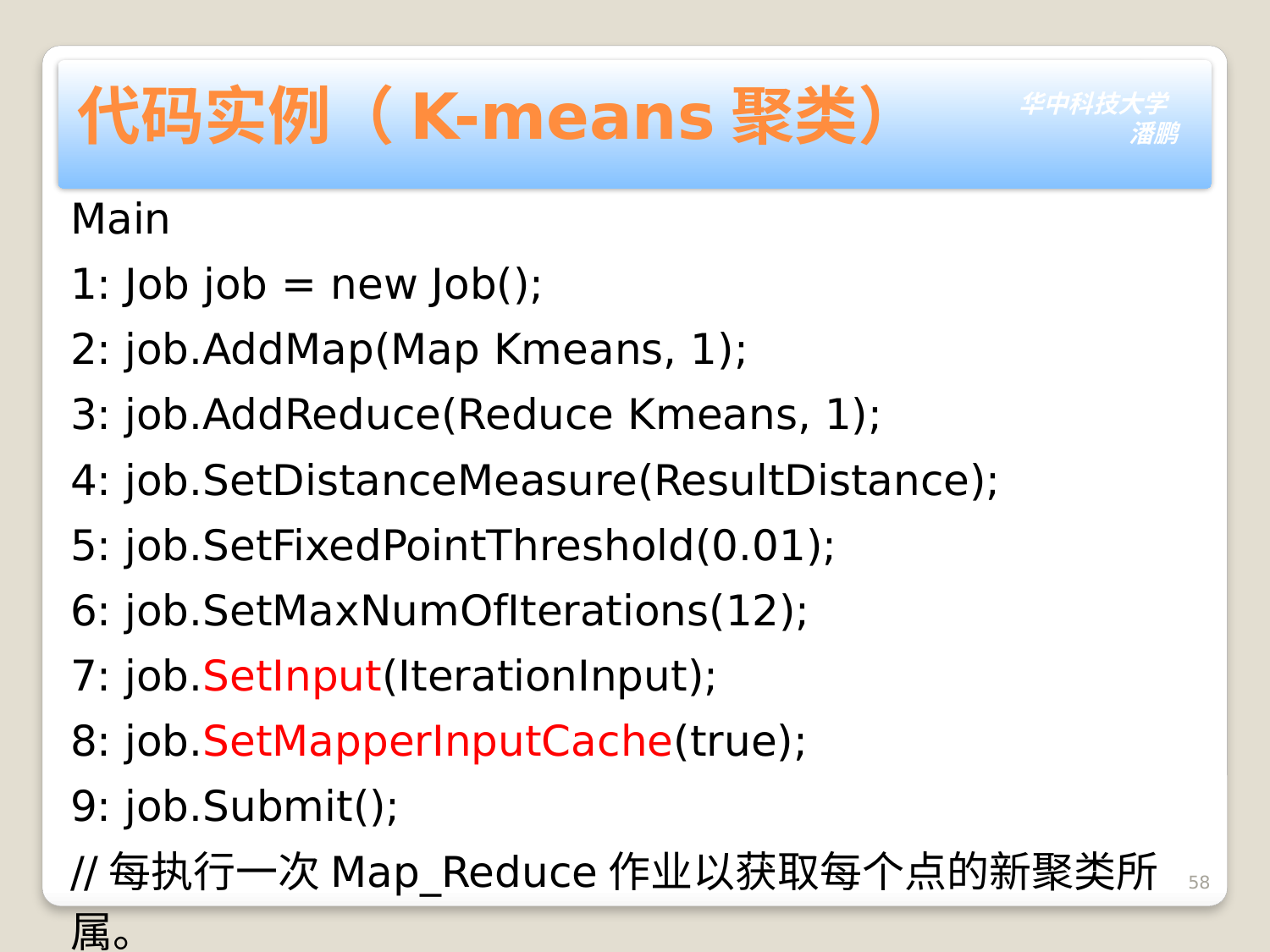

# 代码实例（K-means聚类）
Main
1: Job job = new Job();
2: job.AddMap(Map Kmeans, 1);
3: job.AddReduce(Reduce Kmeans, 1);
4: job.SetDistanceMeasure(ResultDistance);
5: job.SetFixedPointThreshold(0.01);
6: job.SetMaxNumOfIterations(12);
7: job.SetInput(IterationInput);
8: job.SetMapperInputCache(true);
9: job.Submit();
//每执行一次Map_Reduce作业以获取每个点的新聚类所属。
58